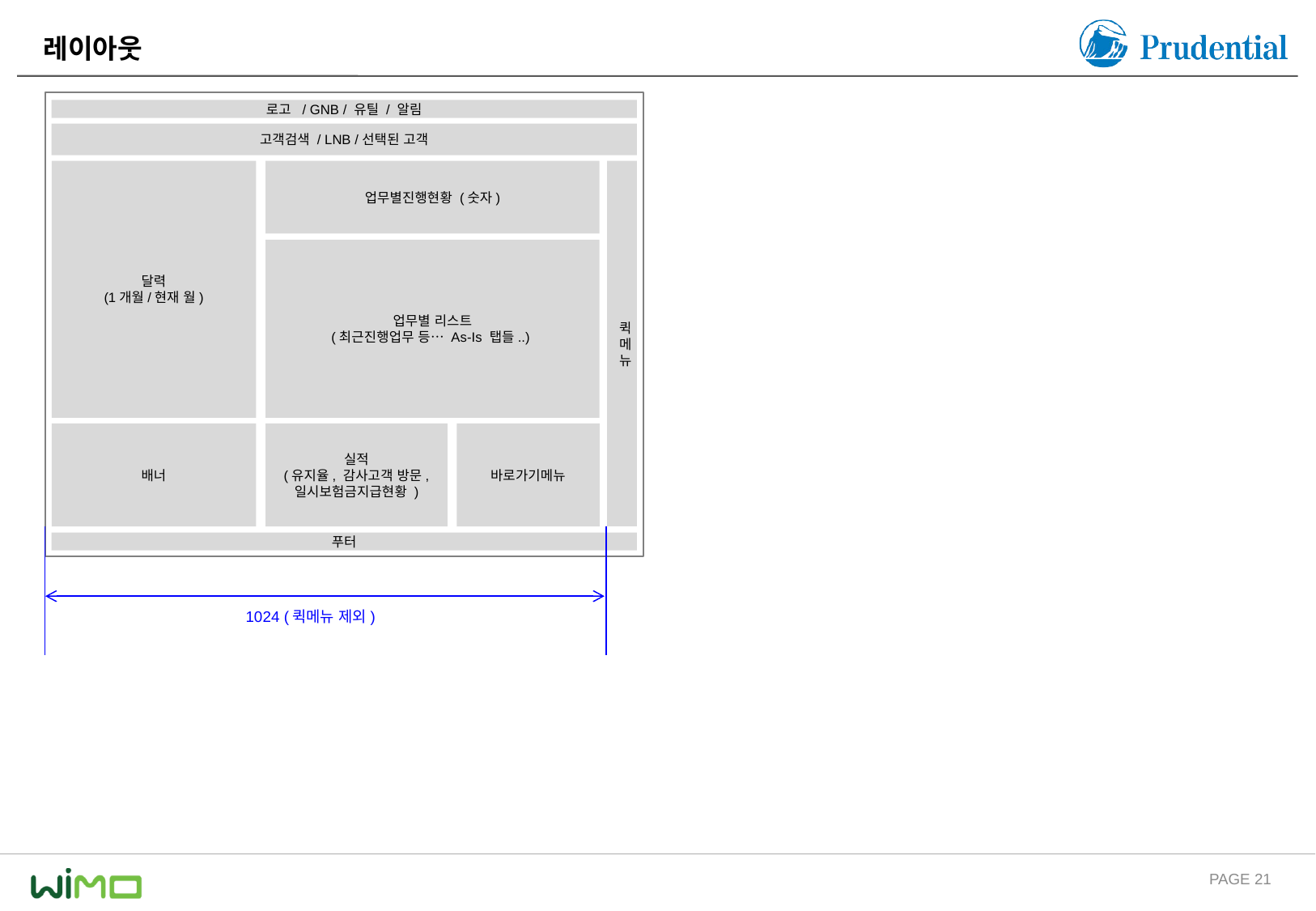

# 레이아웃

로고  / GNB / 유틸 / 알림
고객검색 / LNB /선택된 고객
달력
(1개월/현재 월)
업무별진행현황 (숫자)
퀵메뉴
업무별 리스트
(최근진행업무 등… As-Is 탭들..)
배너
실적
(유지율, 감사고객 방문, 일시보험금지급현황 )
바로가기메뉴
푸터
1024 (퀵메뉴 제외)
PAGE 21